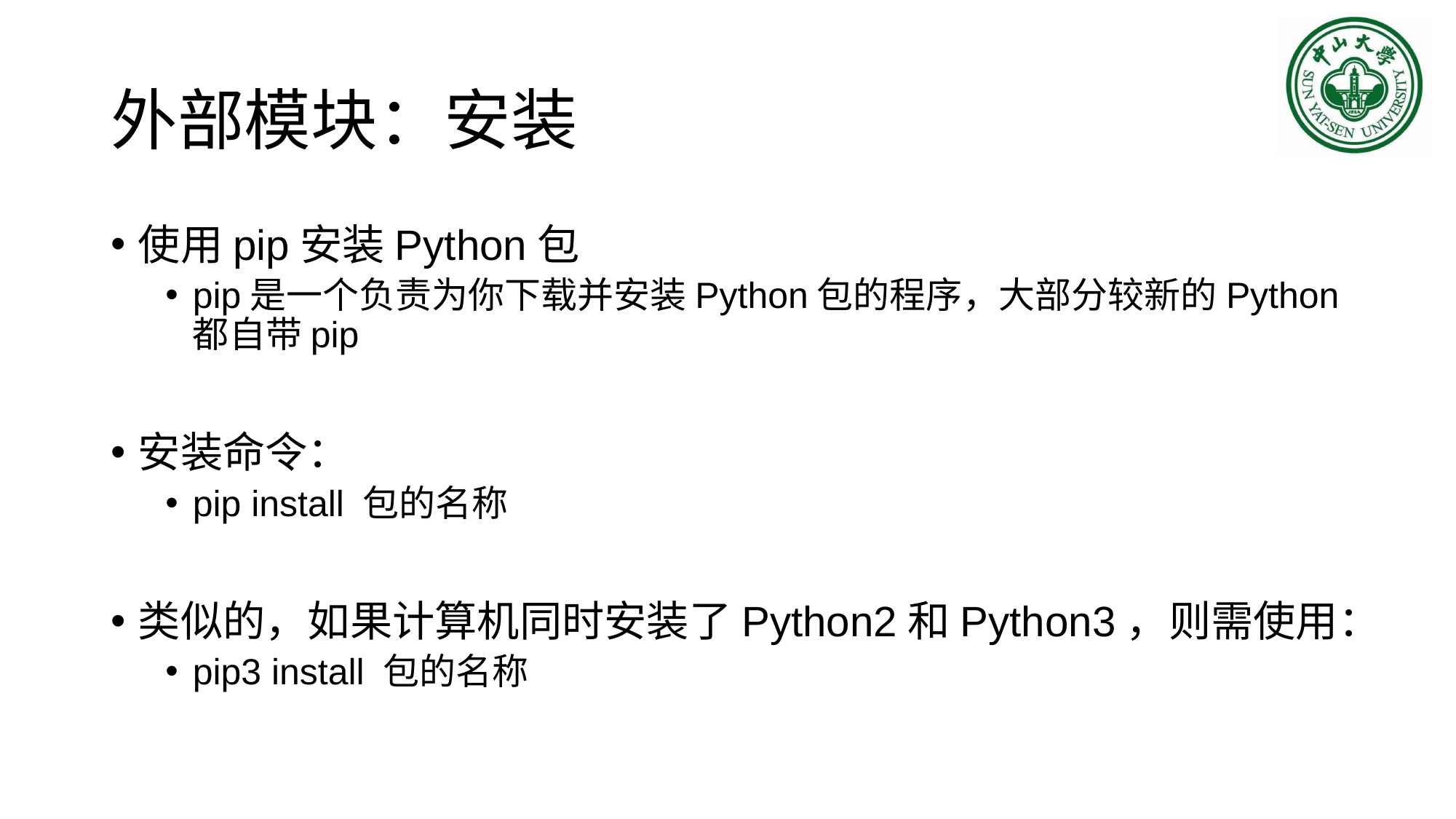

# 外部模块：安装
使用pip安装Python包
pip是一个负责为你下载并安装Python包的程序，大部分较新的Python都自带pip

安装命令：
pip install 包的名称

类似的，如果计算机同时安装了Python2和Python3，则需使用：
pip3 install 包的名称